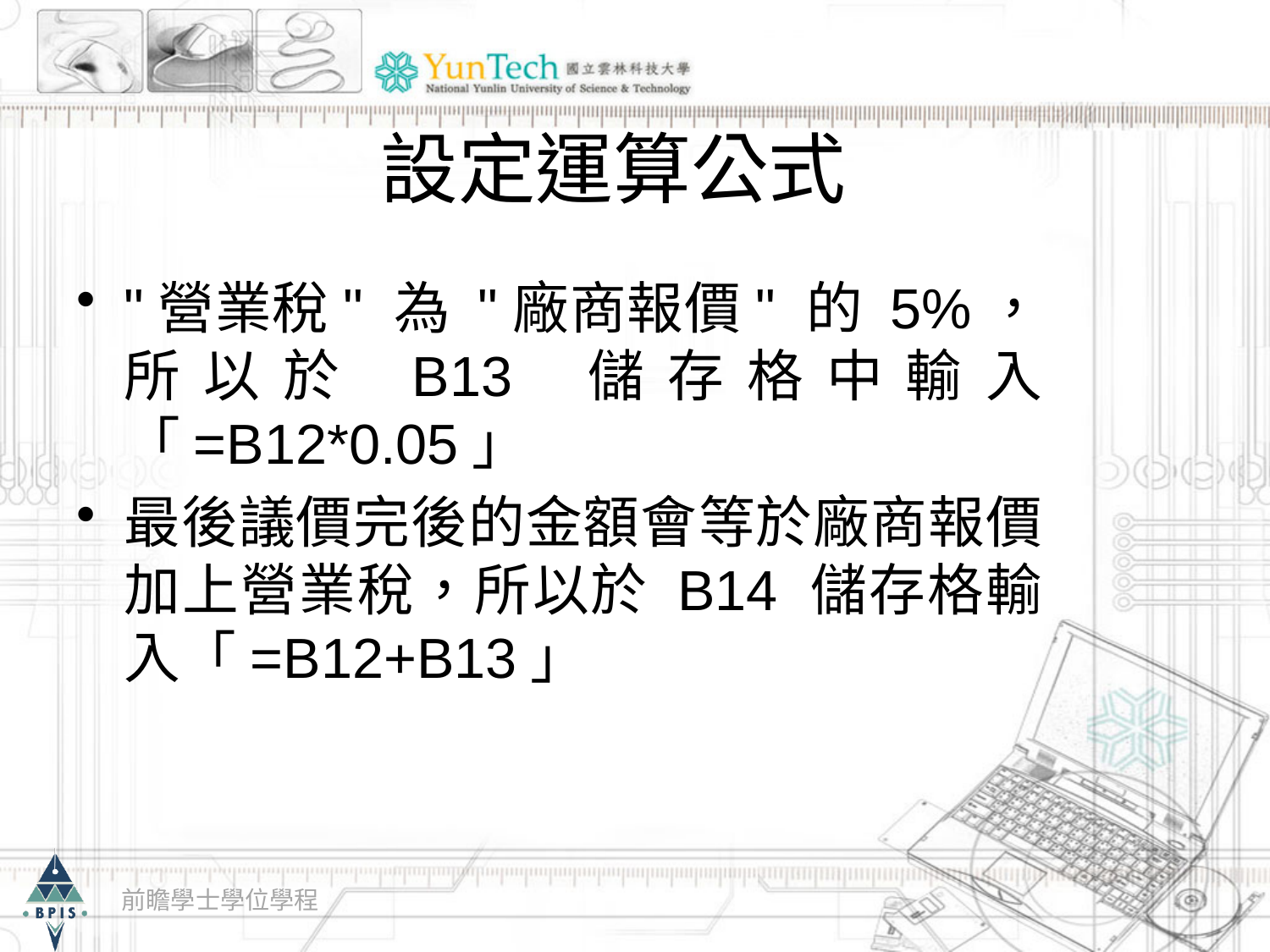

# 設定運算公式
"營業稅" 為 "廠商報價" 的 5%，所以於 B13 儲存格中輸入「=B12*0.05」
最後議價完後的金額會等於廠商報價加上營業稅，所以於 B14 儲存格輸入「=B12+B13」